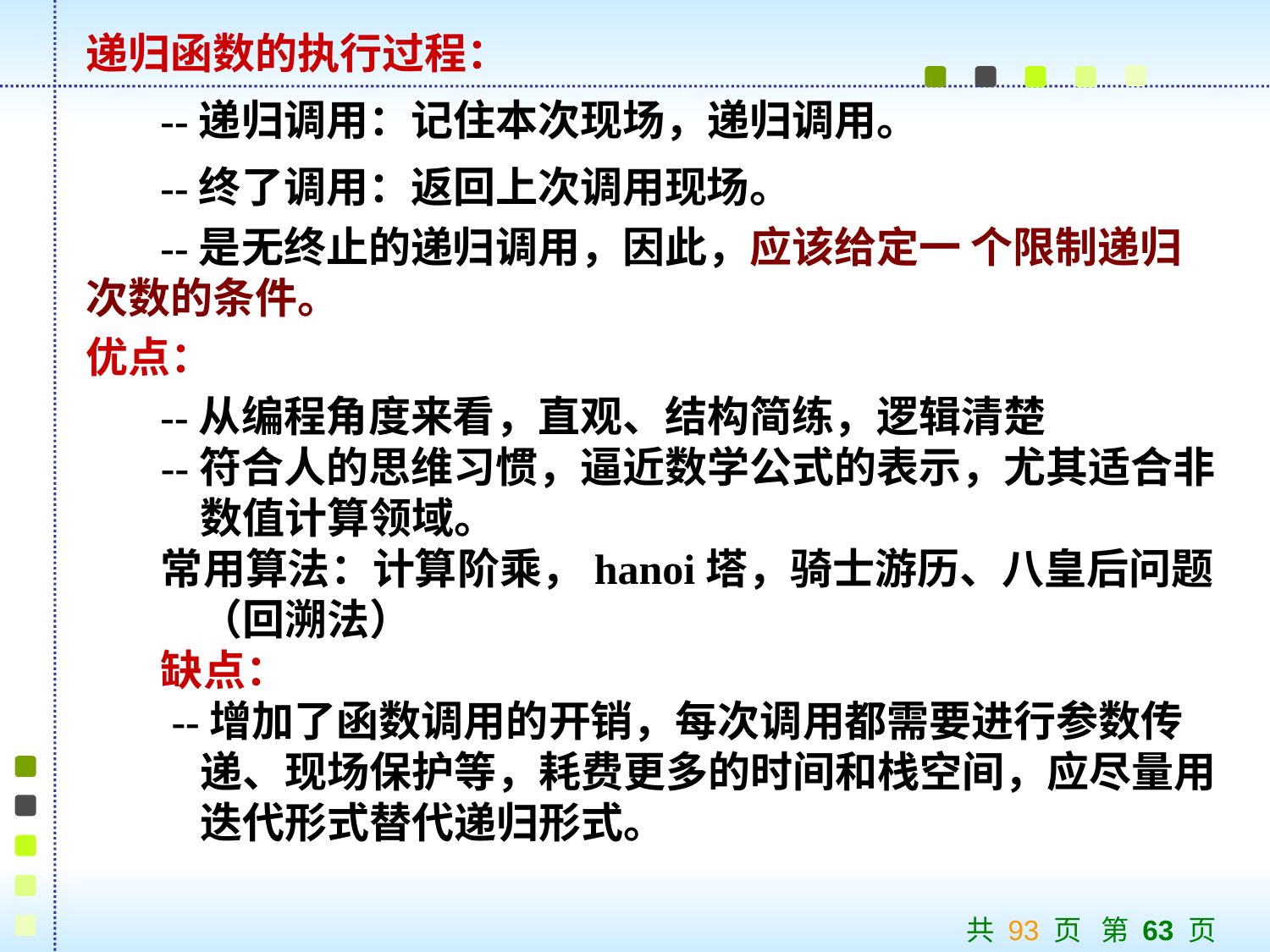

递归函数的执行过程：
       --递归调用：记住本次现场，递归调用。
       --终了调用：返回上次调用现场。
       --是无终止的递归调用，因此，应该给定一 个限制递归次数的条件。
优点：
       --从编程角度来看，直观、结构简练，逻辑清楚
--符合人的思维习惯，逼近数学公式的表示，尤其适合非数值计算领域。
常用算法：计算阶乘，hanoi塔，骑士游历、八皇后问题（回溯法）
缺点：
 --增加了函数调用的开销，每次调用都需要进行参数传递、现场保护等，耗费更多的时间和栈空间，应尽量用迭代形式替代递归形式。

共 93 页   第 63 页